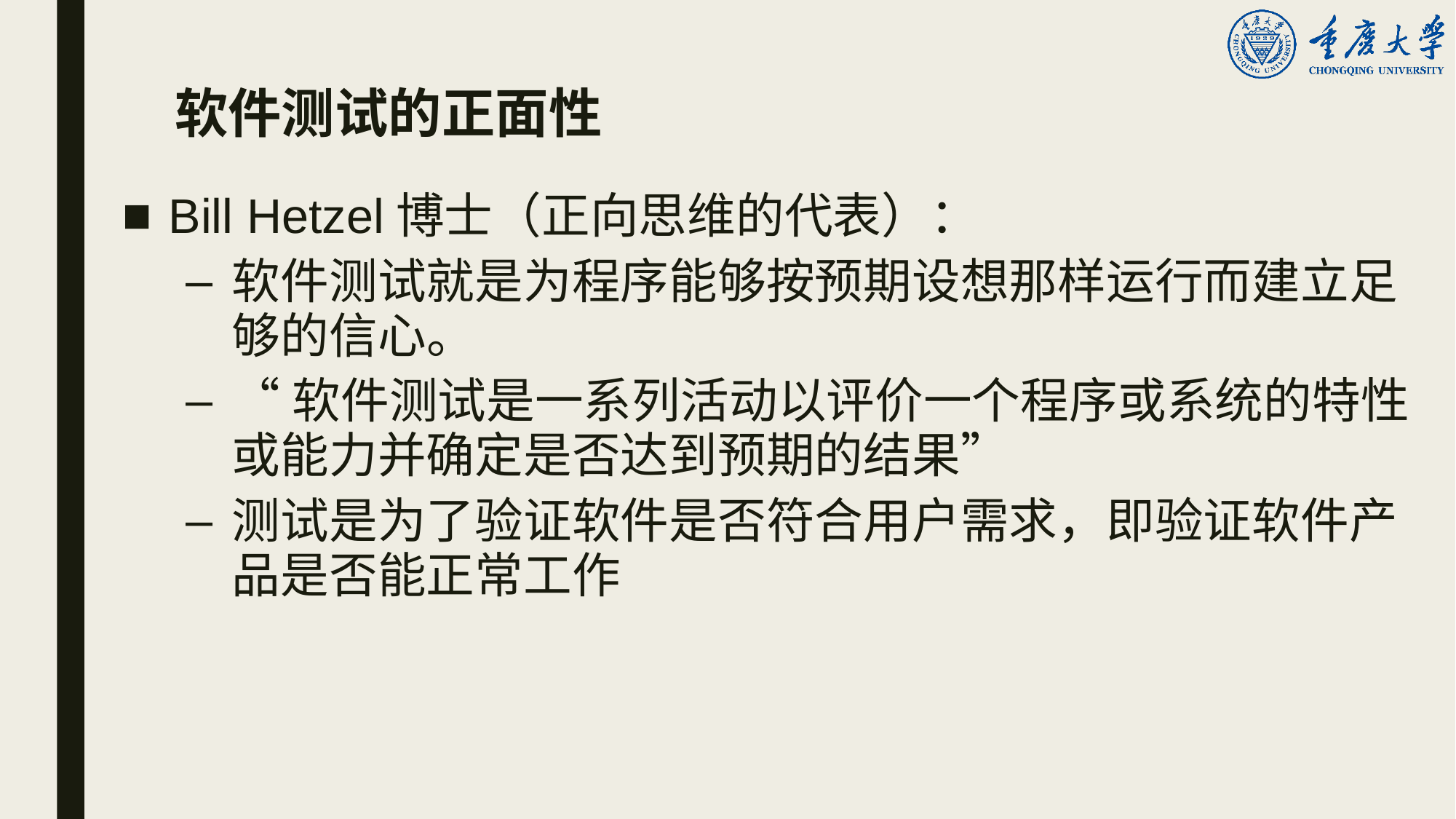

# 软件测试的正面性
Bill Hetzel博士（正向思维的代表）：
软件测试就是为程序能够按预期设想那样运行而建立足够的信心。
“软件测试是一系列活动以评价一个程序或系统的特性或能力并确定是否达到预期的结果”
测试是为了验证软件是否符合用户需求，即验证软件产品是否能正常工作